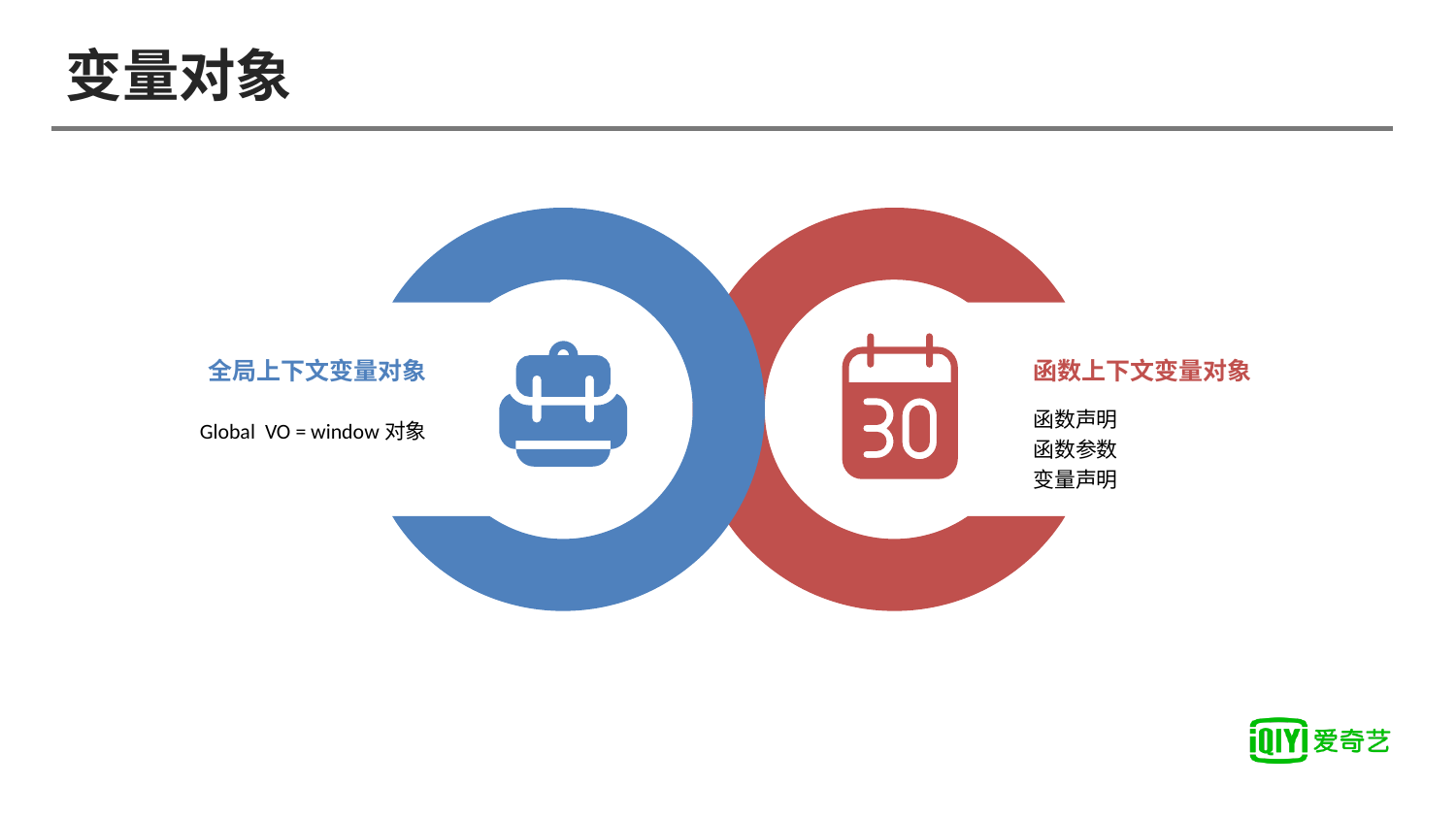

# 变量对象

全局上下文变量对象
Global  VO = window对象

函数上下文变量对象
函数声明
函数参数
变量声明